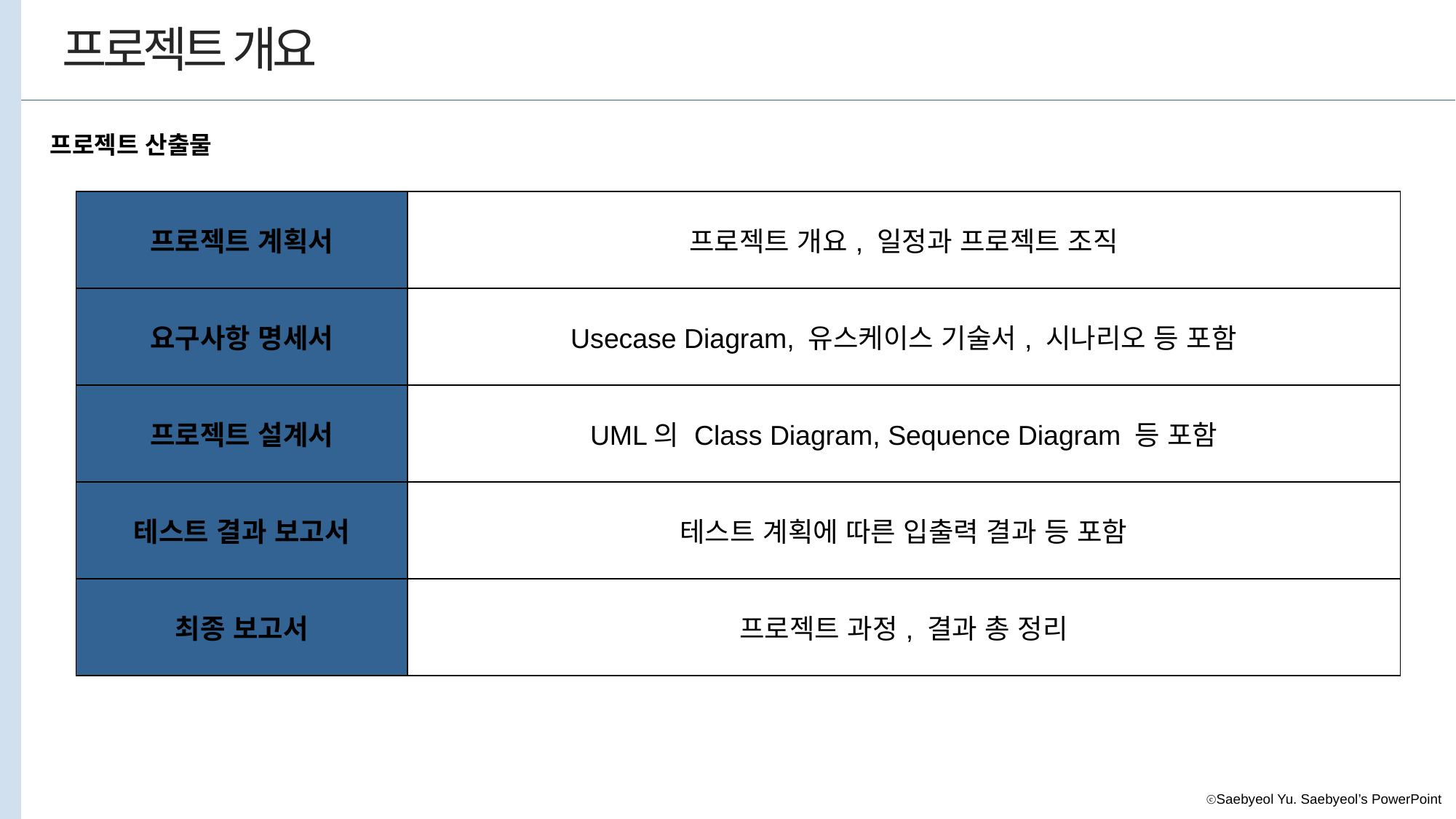

프로젝트 개요
프로젝트 산출물
| 프로젝트 계획서 | 프로젝트 개요, 일정과 프로젝트 조직 |
| --- | --- |
| 요구사항 명세서 | Usecase Diagram, 유스케이스 기술서, 시나리오 등 포함 |
| 프로젝트 설계서 | UML의 Class Diagram, Sequence Diagram 등 포함 |
| 테스트 결과 보고서 | 테스트 계획에 따른 입출력 결과 등 포함 |
| 최종 보고서 | 프로젝트 과정, 결과 총 정리 |